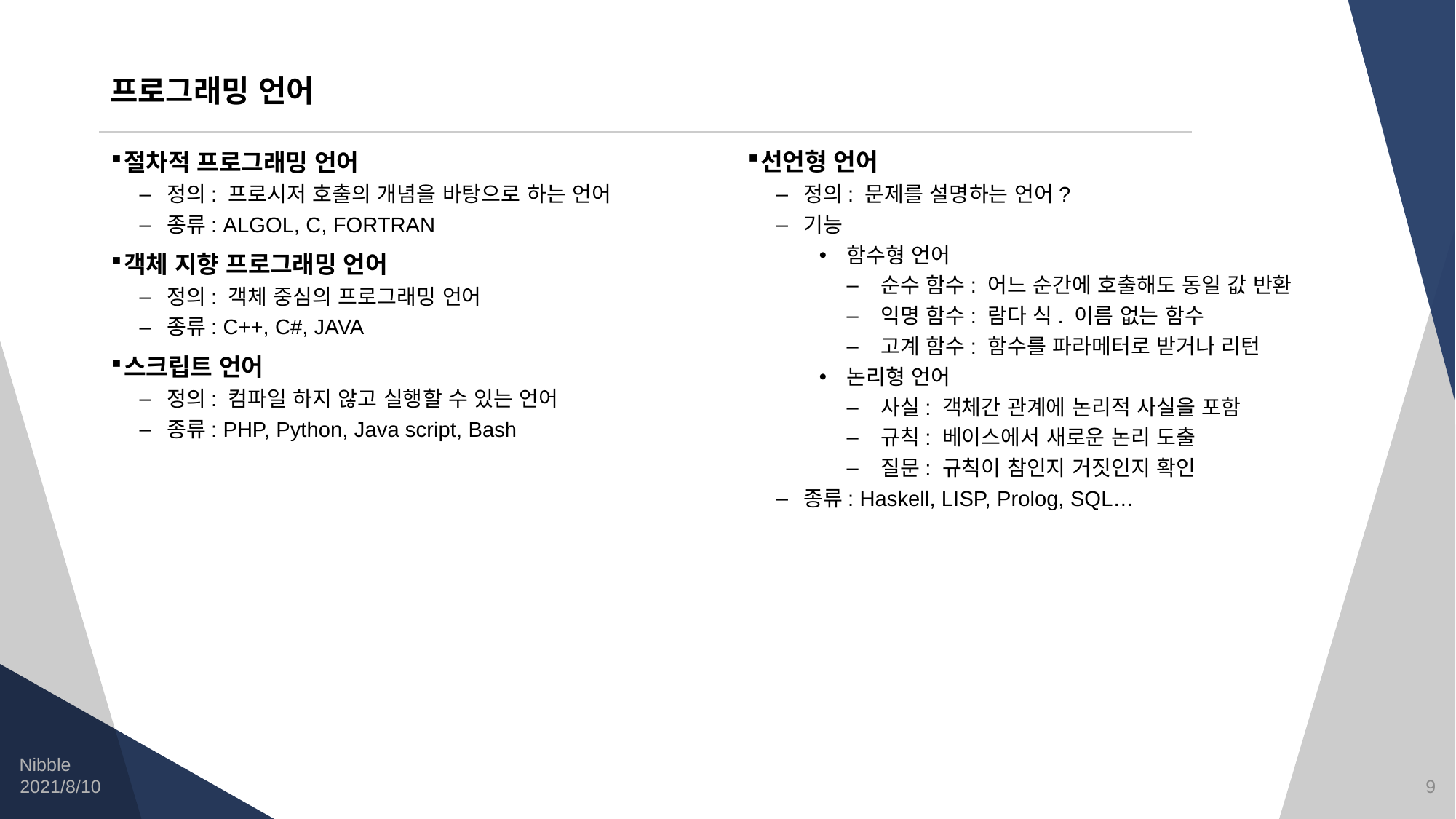

# 프로그래밍 언어
선언형 언어
정의: 문제를 설명하는 언어?
기능
함수형 언어
순수 함수: 어느 순간에 호출해도 동일 값 반환
익명 함수: 람다 식. 이름 없는 함수
고계 함수: 함수를 파라메터로 받거나 리턴
논리형 언어
사실: 객체간 관계에 논리적 사실을 포함
규칙: 베이스에서 새로운 논리 도출
질문: 규칙이 참인지 거짓인지 확인
종류: Haskell, LISP, Prolog, SQL…

절차적 프로그래밍 언어
정의: 프로시저 호출의 개념을 바탕으로 하는 언어
종류: ALGOL, C, FORTRAN
객체 지향 프로그래밍 언어
정의: 객체 중심의 프로그래밍 언어
종류: C++, C#, JAVA
스크립트 언어
정의: 컴파일 하지 않고 실행할 수 있는 언어
종류: PHP, Python, Java script, Bash
Nibble
2021/8/10
9